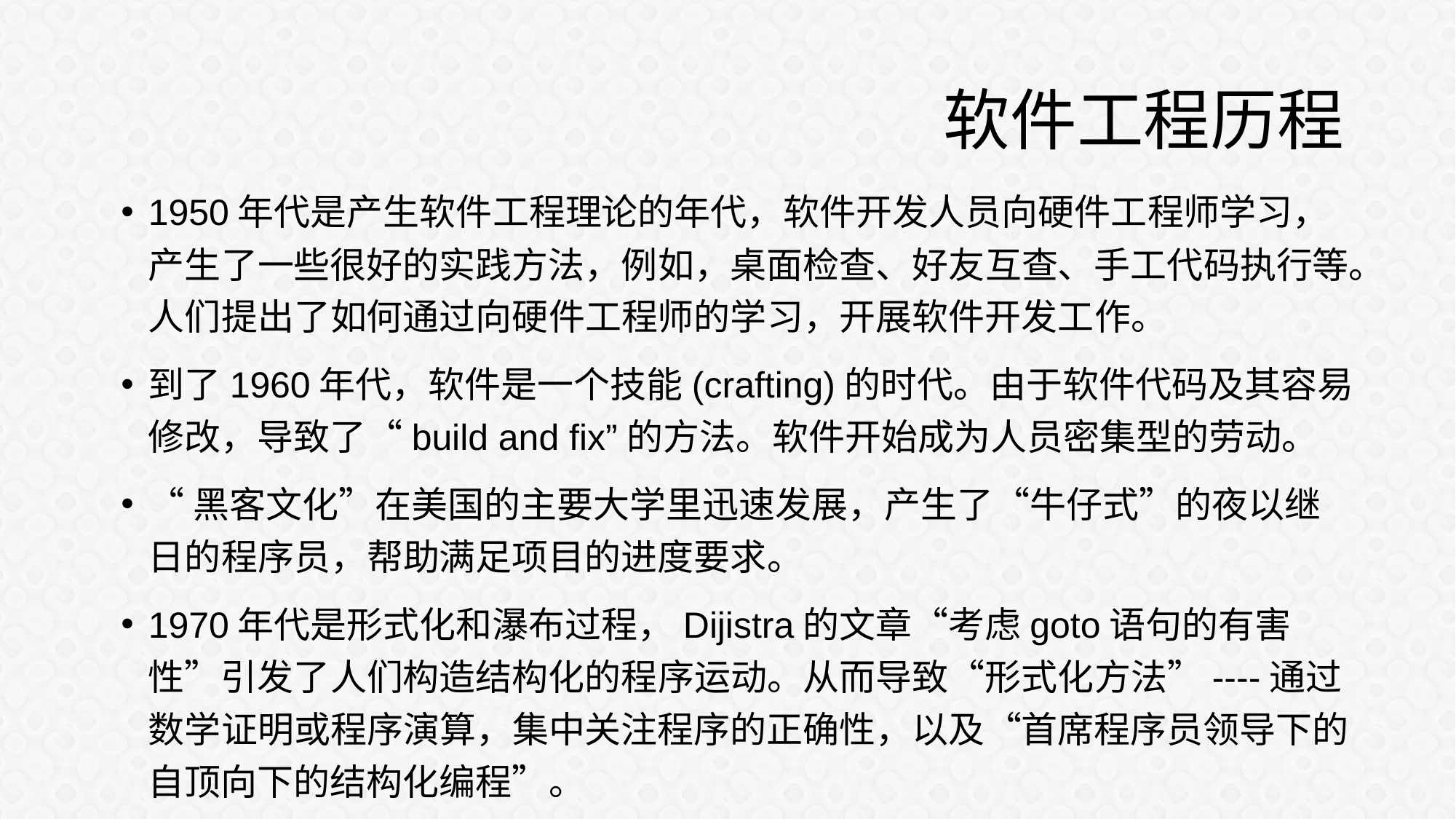

# 软件工程历程
1950年代是产生软件工程理论的年代，软件开发人员向硬件工程师学习，产生了一些很好的实践方法，例如，桌面检查、好友互查、手工代码执行等。人们提出了如何通过向硬件工程师的学习，开展软件开发工作。
到了1960年代，软件是一个技能(crafting)的时代。由于软件代码及其容易修改，导致了“build and fix”的方法。软件开始成为人员密集型的劳动。
“黑客文化”在美国的主要大学里迅速发展，产生了“牛仔式”的夜以继日的程序员，帮助满足项目的进度要求。
1970年代是形式化和瀑布过程，Dijistra的文章“考虑goto语句的有害性”引发了人们构造结构化的程序运动。从而导致“形式化方法”----通过数学证明或程序演算，集中关注程序的正确性，以及“首席程序员领导下的自顶向下的结构化编程”。